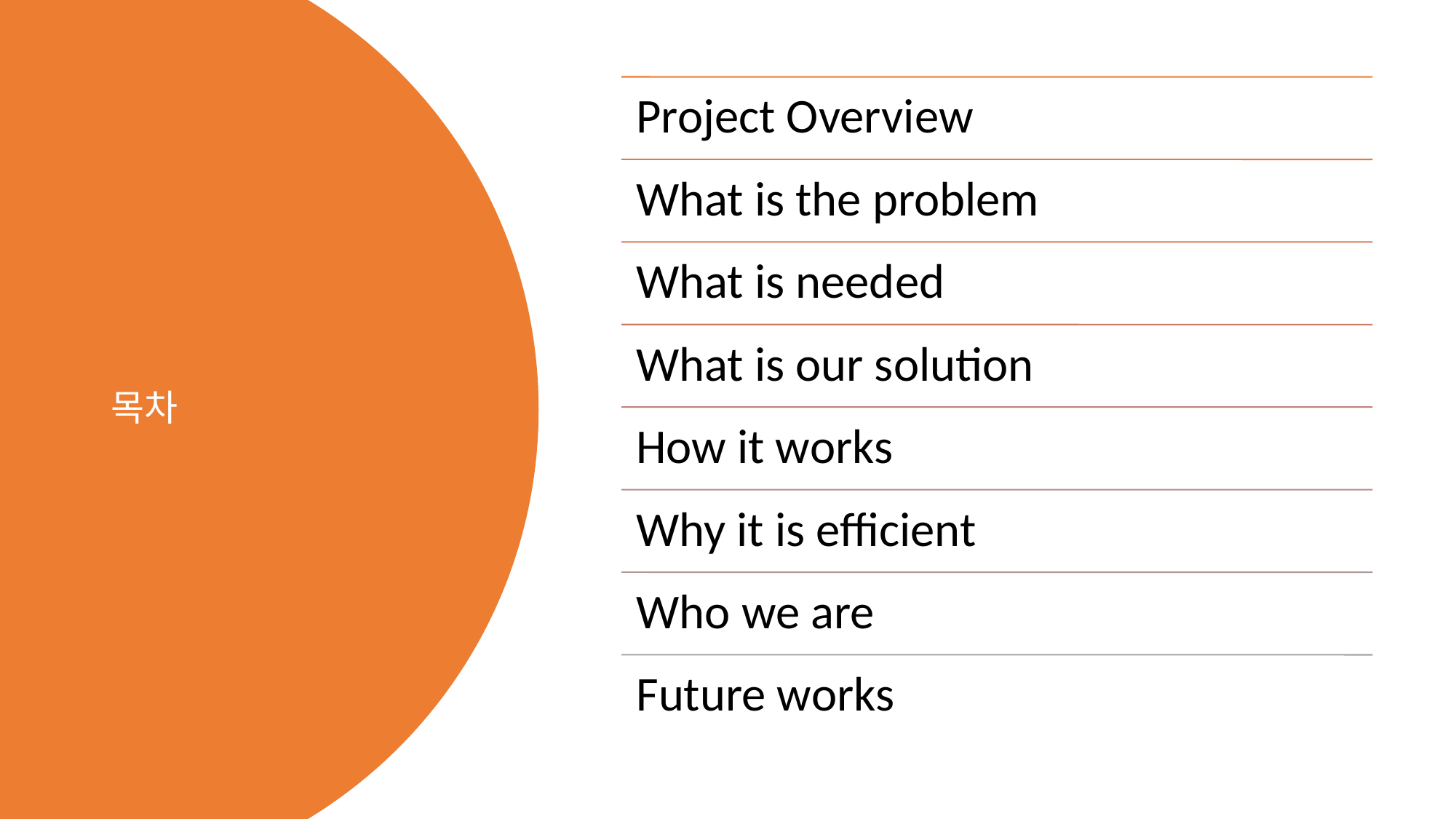

Project Overview
What is the problem
What is needed
What is our solution
How it works
Why it is efficient
Who we are
Future works
# 목차